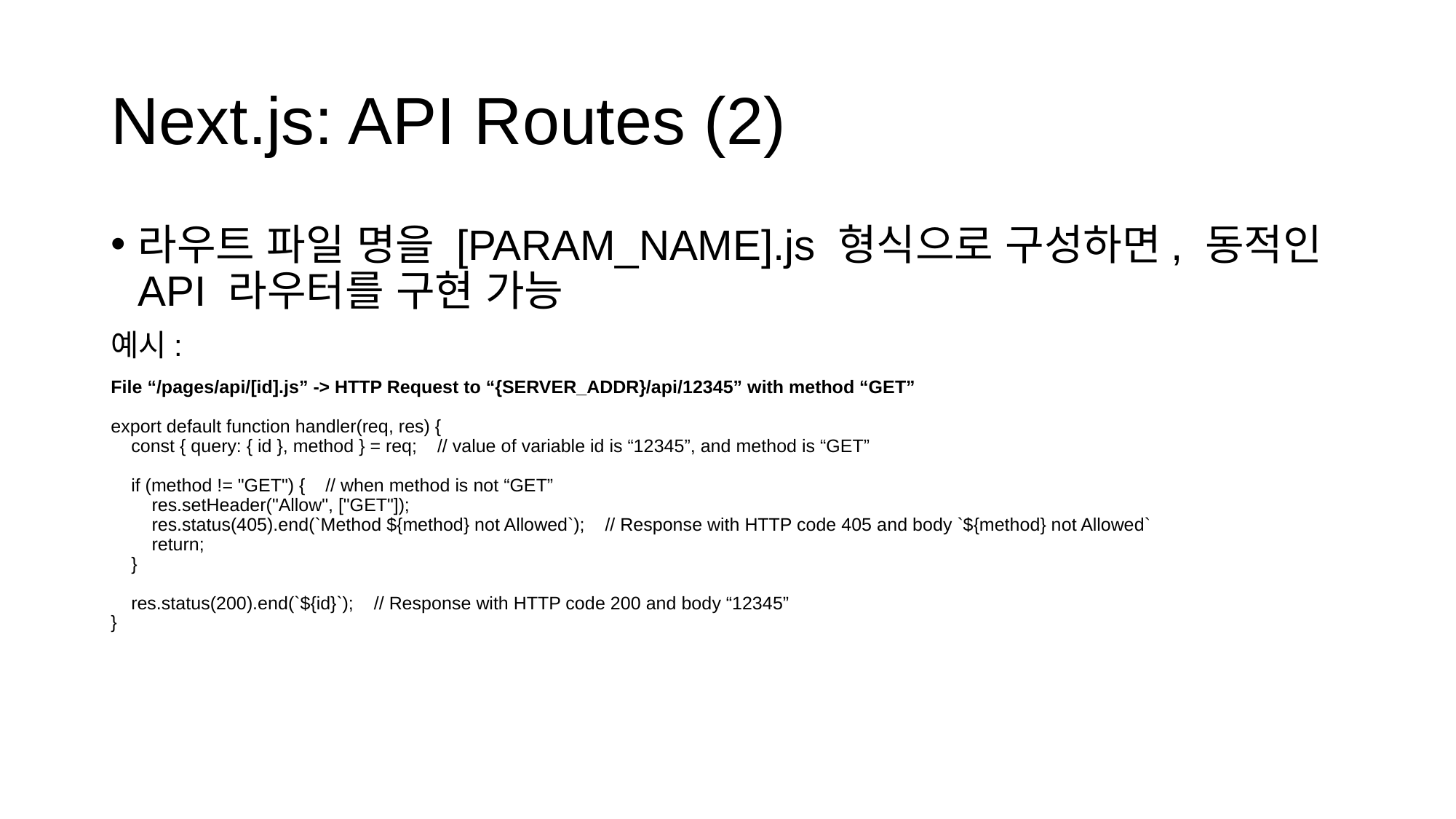

# Next.js: API Routes (2)
라우트 파일 명을 [PARAM_NAME].js 형식으로 구성하면, 동적인 API 라우터를 구현 가능
예시:
File “/pages/api/[id].js” -> HTTP Request to “{SERVER_ADDR}/api/12345” with method “GET”

export default function handler(req, res) {
    const { query: { id }, method } = req;    // value of variable id is “12345”, and method is “GET”

    if (method != "GET") {    // when method is not “GET”
        res.setHeader("Allow", ["GET"]);
        res.status(405).end(`Method ${method} not Allowed`);    // Response with HTTP code 405 and body `${method} not Allowed`
        return;
    }

    res.status(200).end(`${id}`);    // Response with HTTP code 200 and body “12345”
}